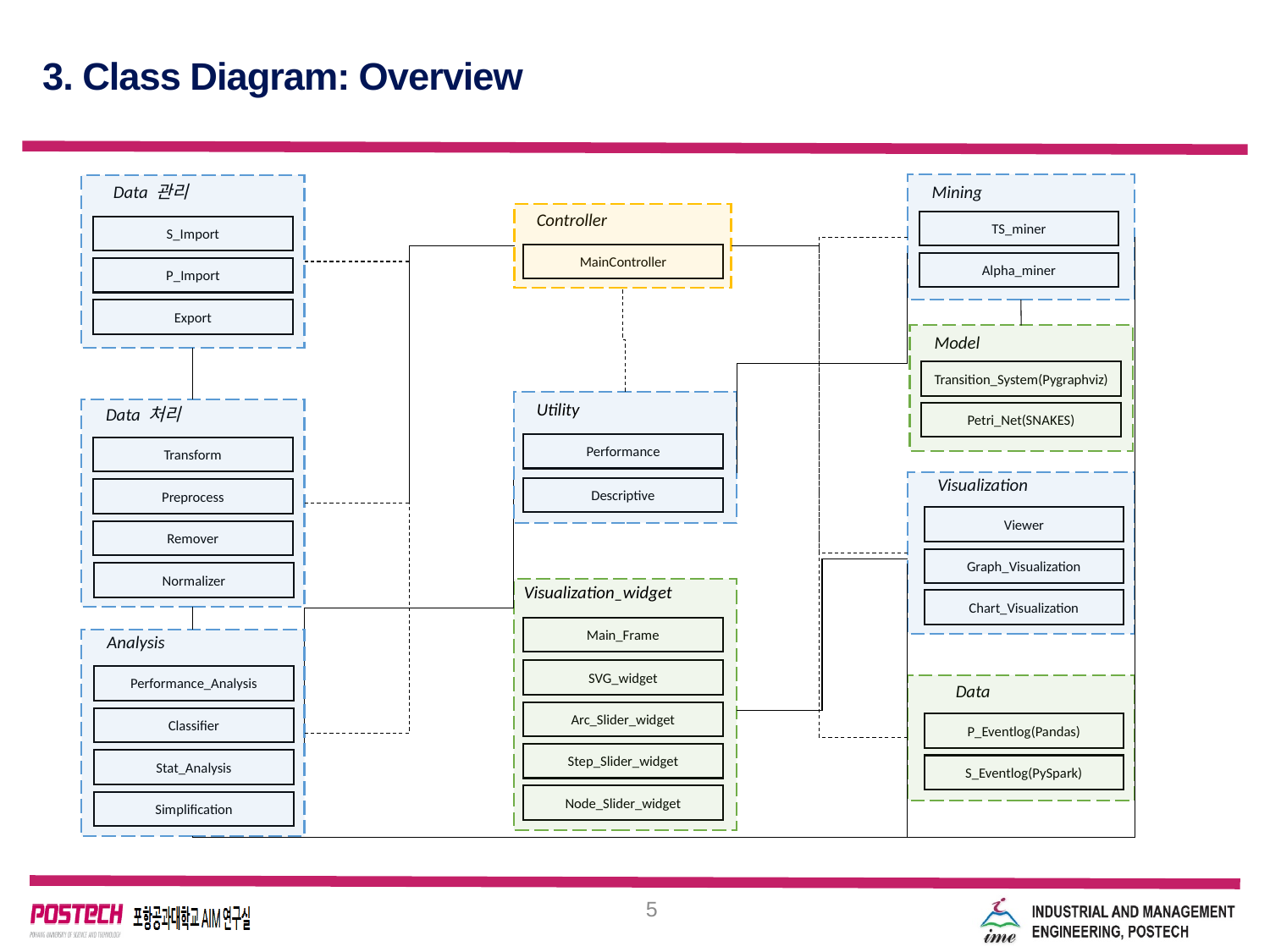

# 3. Class Diagram: Overview

Data 관리
Mining

Controller

TS_miner
S_Import
MainController
Alpha_miner
P_Import
Export
Model

Transition_System(Pygraphviz)

Utility
Data 처리

Petri_Net(SNAKES)
Performance
Transform
Visualization

Descriptive
Preprocess
Viewer
Remover
Graph_Visualization
Normalizer
Visualization_widget

Chart_Visualization
Main_Frame
Analysis

SVG_widget
Performance_Analysis
Data

Arc_Slider_widget
Classifier
P_Eventlog(Pandas)
Step_Slider_widget
Stat_Analysis
S_Eventlog(PySpark)
Node_Slider_widget
Simplification
5